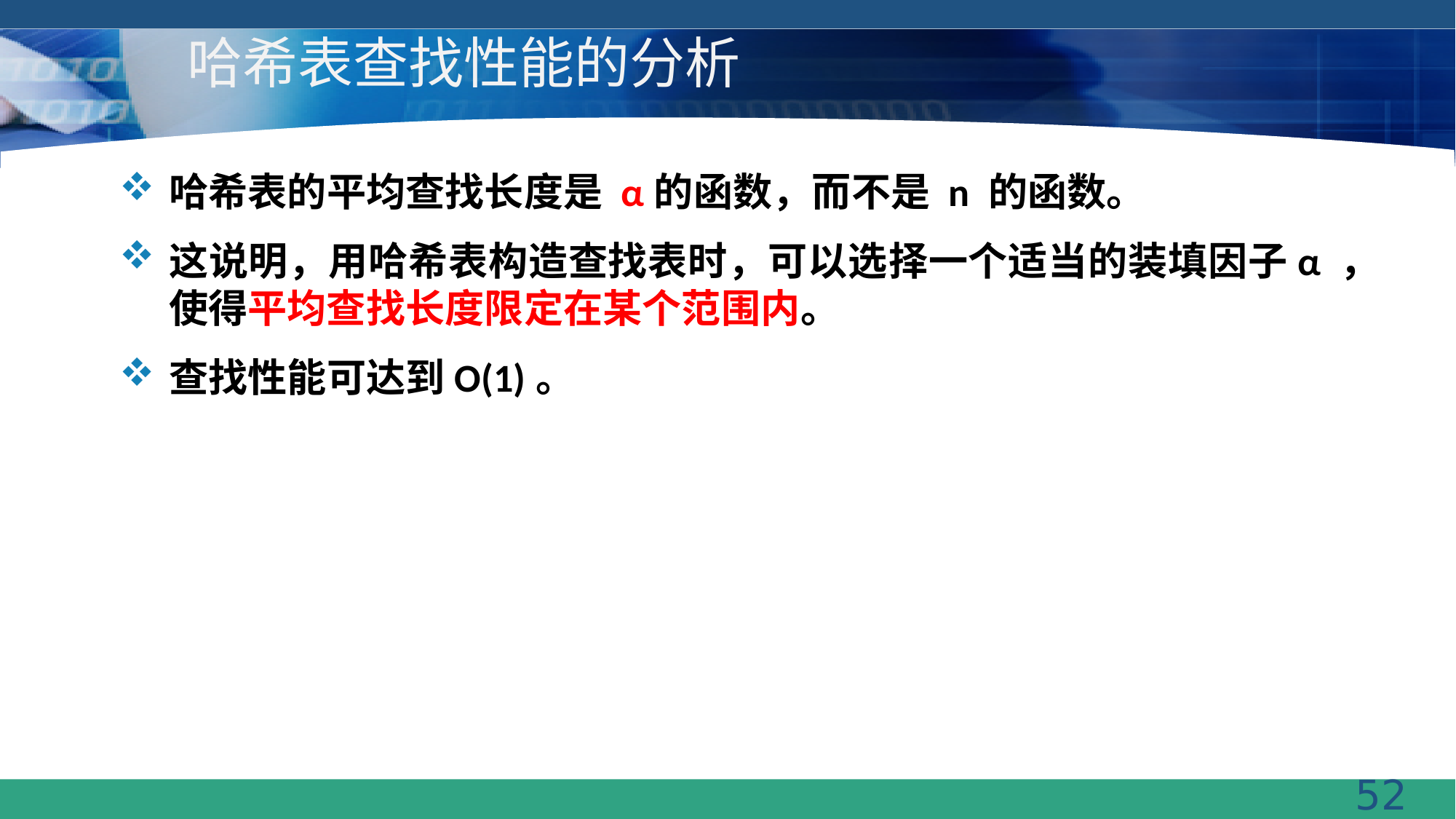

# 哈希表查找性能的分析
哈希表的平均查找长度是 α的函数，而不是 n 的函数。
这说明，用哈希表构造查找表时，可以选择一个适当的装填因子α ，使得平均查找长度限定在某个范围内。
查找性能可达到O(1)。